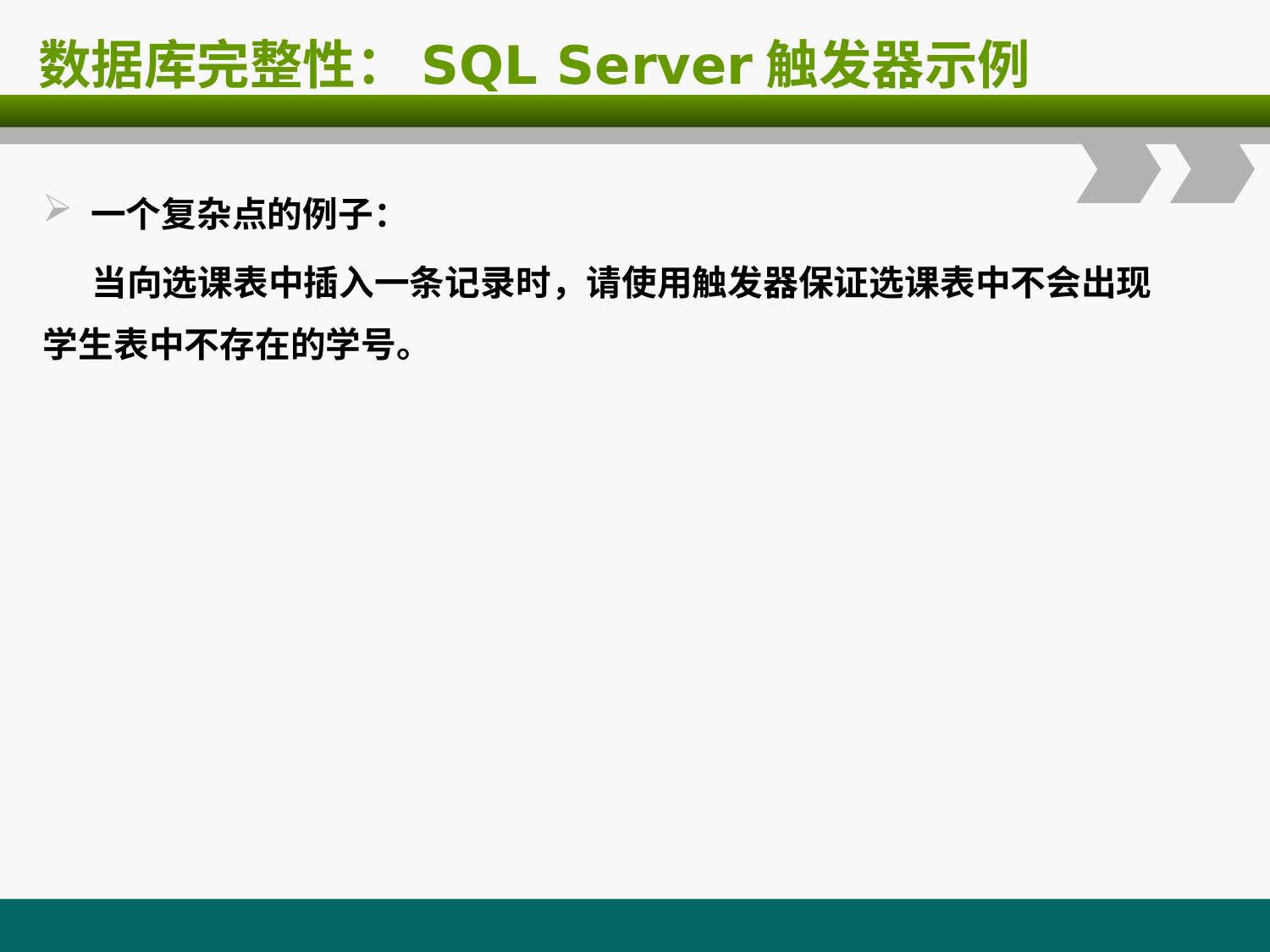

# 数据库完整性：SQL Server触发器示例
一个复杂点的例子：
     当向选课表中插入一条记录时，请使用触发器保证选课表中不会出现学生表中不存在的学号。